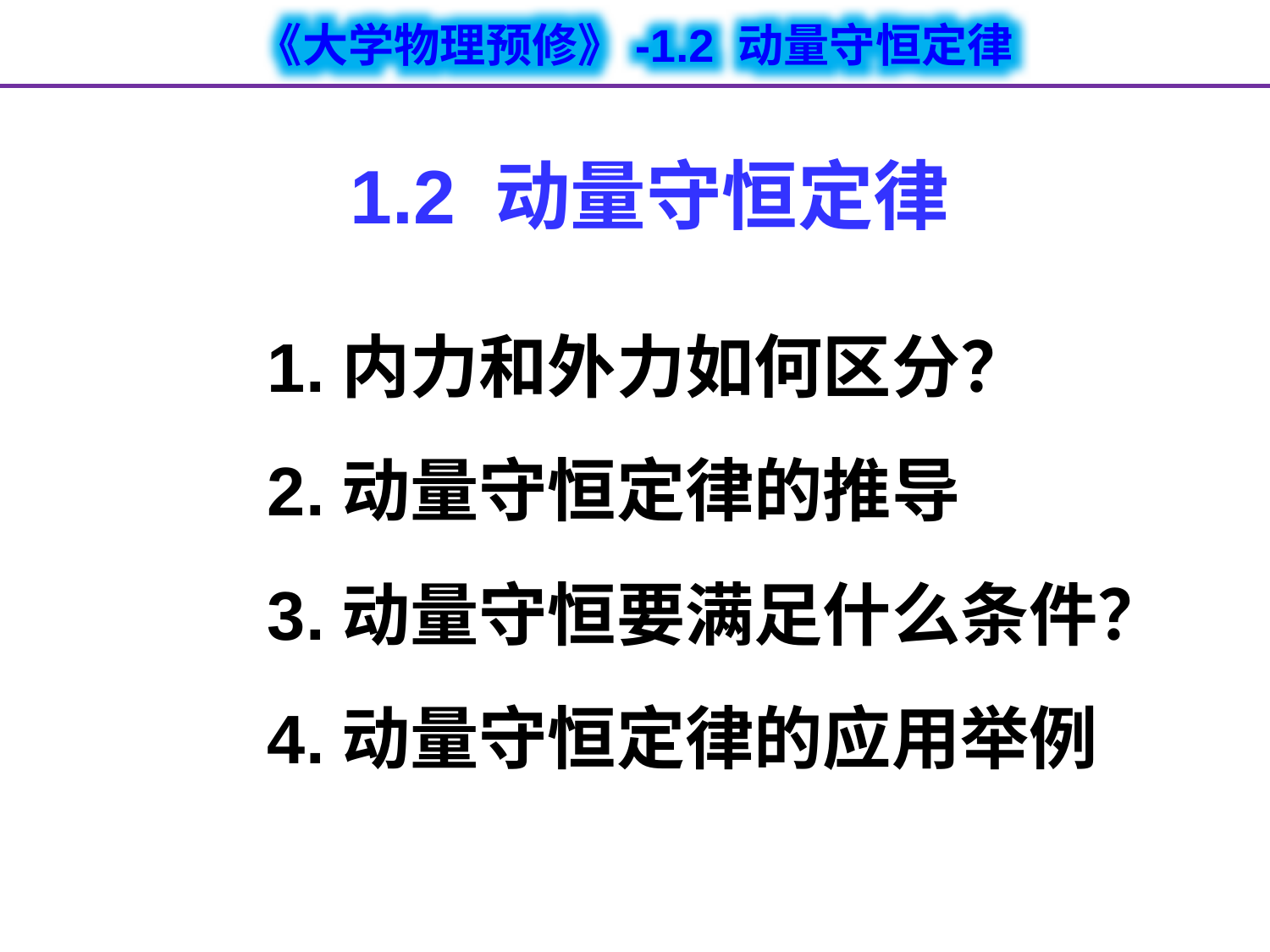

# 1.2 动量守恒定律
1.内力和外力如何区分？
2.动量守恒定律的推导
3.动量守恒要满足什么条件？
4.动量守恒定律的应用举例